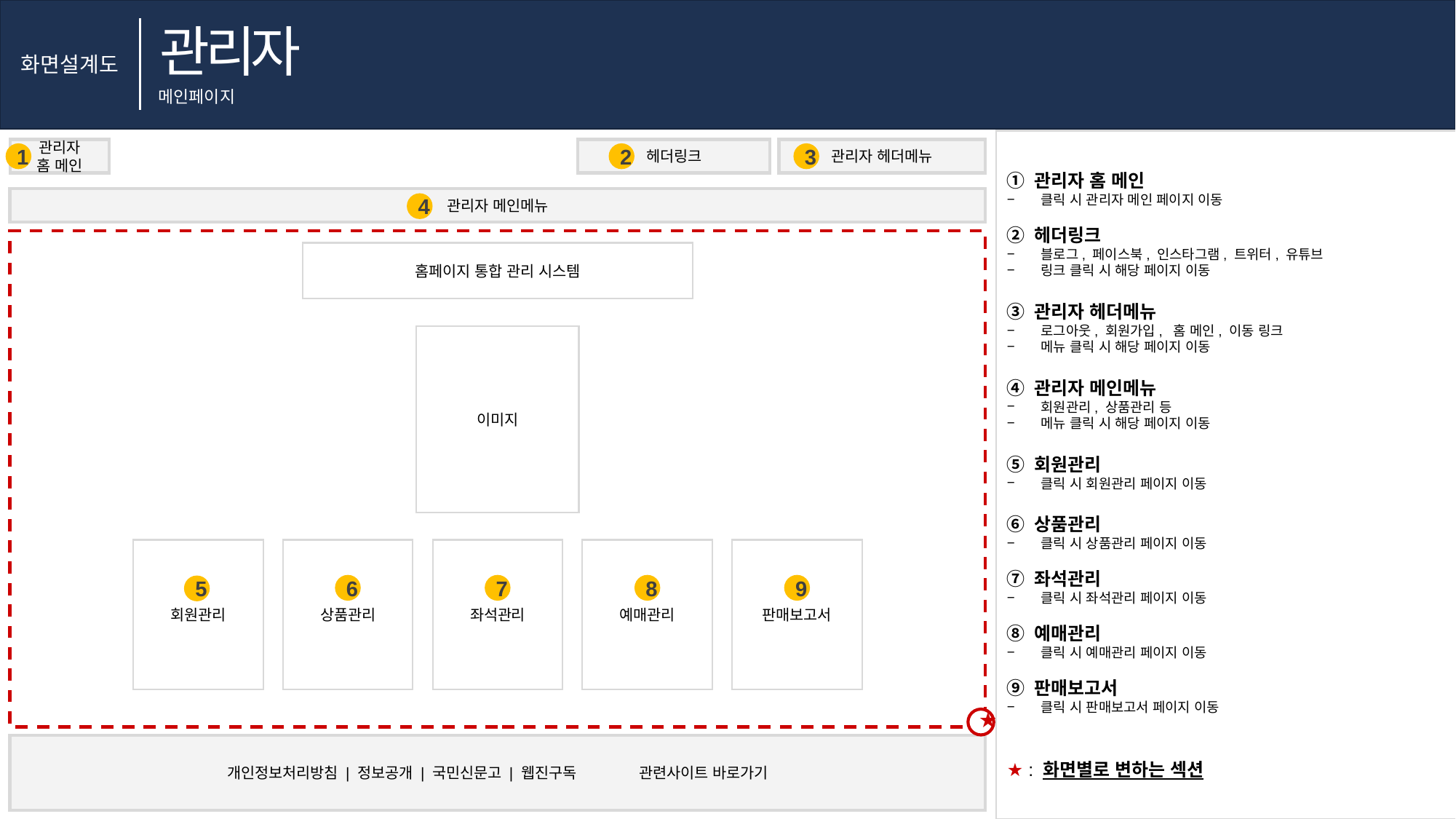

관리자
화면설계도
메인페이지
① 관리자 홈 메인
클릭 시 관리자 메인 페이지 이동

② 헤더링크
블로그, 페이스북, 인스타그램, 트위터, 유튜브
링크 클릭 시 해당 페이지 이동

③ 관리자 헤더메뉴
로그아웃, 회원가입,  홈 메인, 이동 링크
메뉴 클릭 시 해당 페이지 이동

④ 관리자 메인메뉴
회원관리, 상품관리 등
메뉴 클릭 시 해당 페이지 이동

⑤ 회원관리
클릭 시 회원관리 페이지 이동

⑥ 상품관리
클릭 시 상품관리 페이지 이동

⑦ 좌석관리
클릭 시 좌석관리 페이지 이동

⑧ 예매관리
클릭 시 예매관리 페이지 이동

⑨ 판매보고서
클릭 시 판매보고서 페이지 이동

★ : 화면별로 변하는 섹션
헤더링크
관리자
홈 메인
관리자 헤더메뉴
1
2
3
관리자 메인메뉴
4

홈페이지 통합 관리 시스템
이미지
회원관리
상품관리
좌석관리
예매관리
판매보고서
6
7
8
9
5
★

개인정보처리방침 | 정보공개 | 국민신문고 | 웹진구독               관련사이트 바로가기